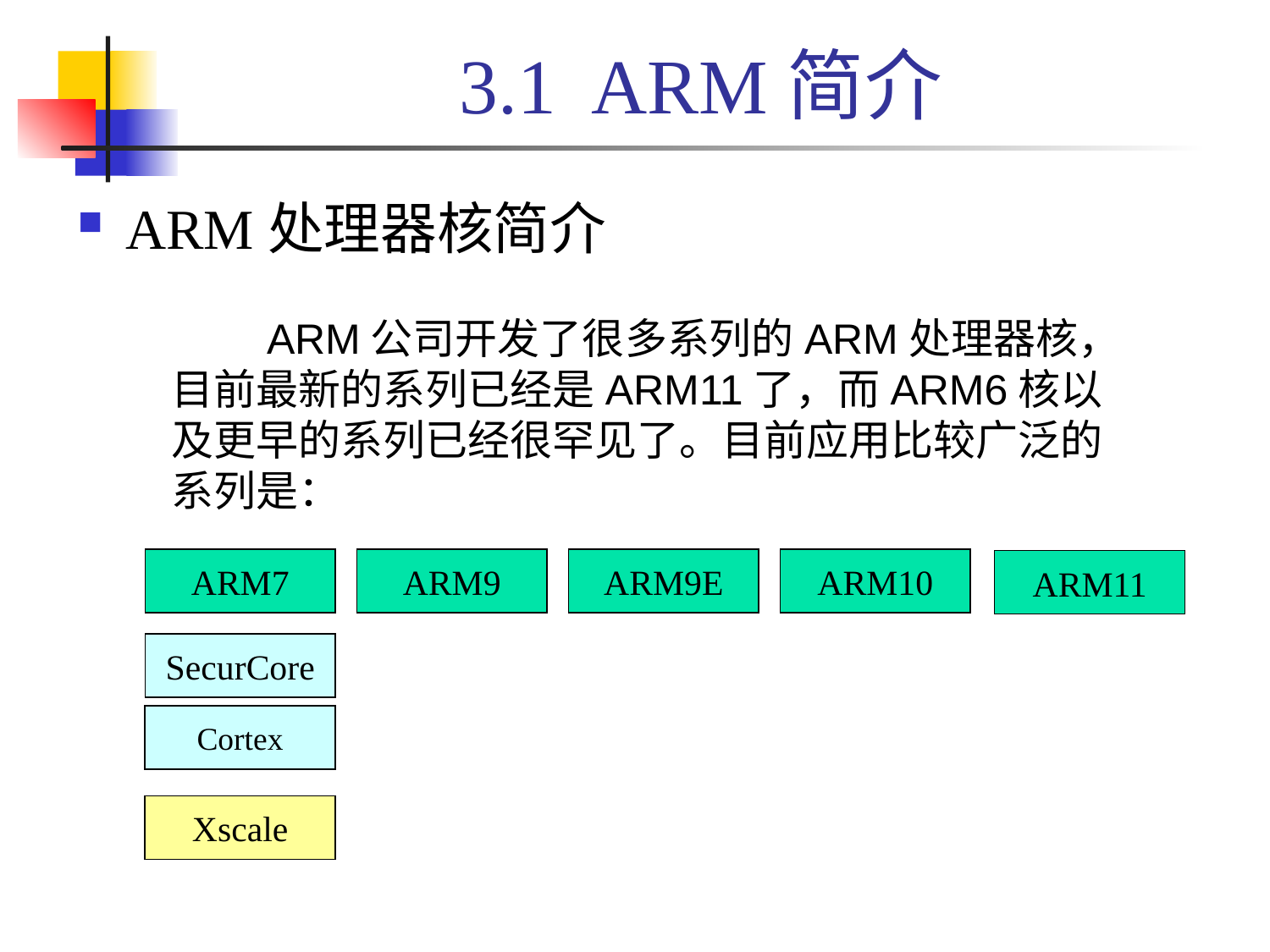

# 3.1  ARM简介
ARM处理器核简介
        ARM公司开发了很多系列的ARM处理器核，目前最新的系列已经是ARM11了，而ARM6核以及更早的系列已经很罕见了。目前应用比较广泛的系列是：
ARM7
ARM9
ARM9E
ARM10
ARM11
SecurCore
Cortex
Xscale